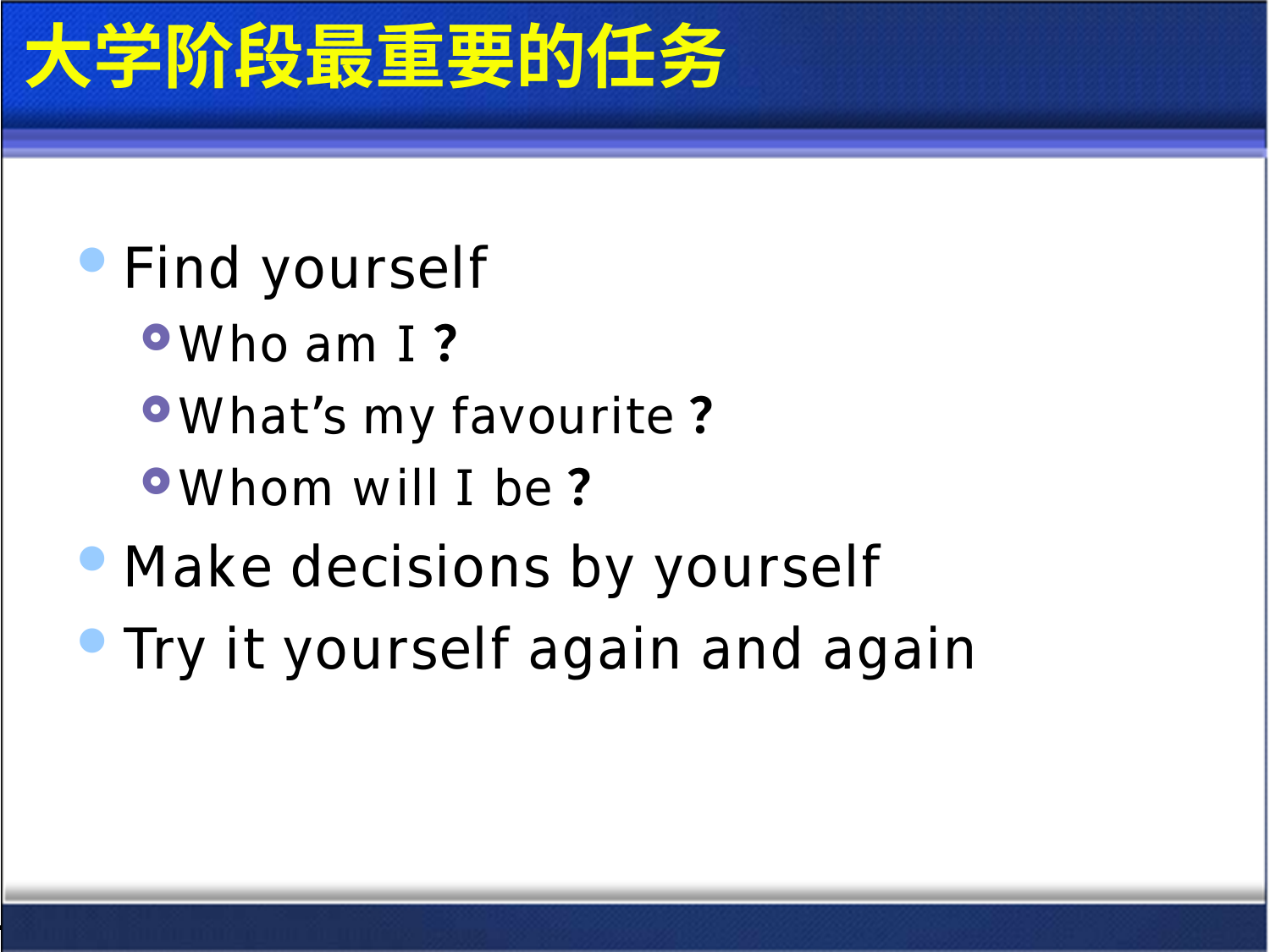

# 大学阶段最重要的任务
Find yourself
Who am I？
What’s my favourite？
Whom will I be？
Make decisions by yourself
Try it yourself again and again